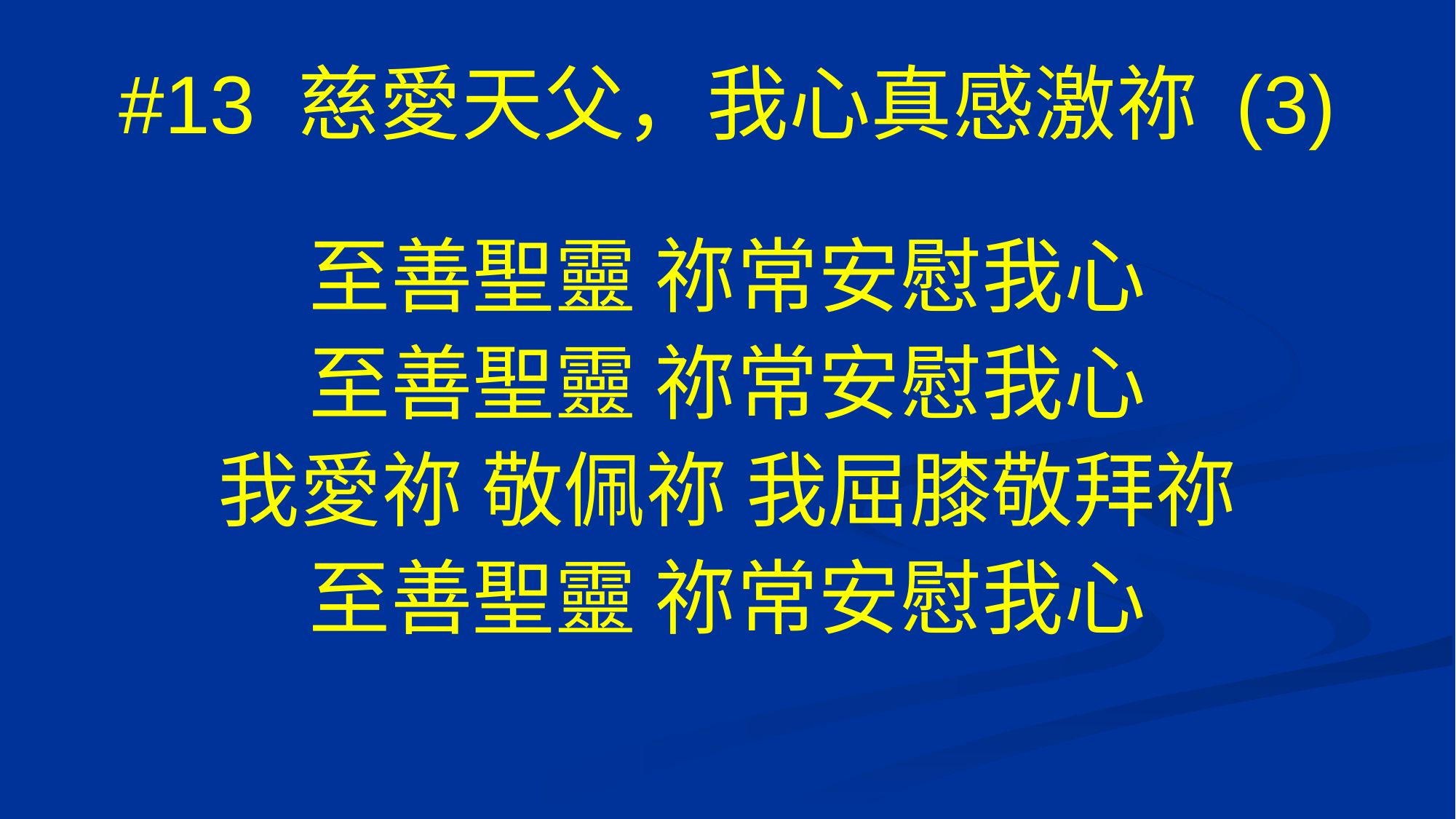

# #13 慈愛天父，我心真感激祢 (3)
至善聖靈 祢常安慰我心
至善聖靈 祢常安慰我心
我愛祢 敬佩祢 我屈膝敬拜祢
至善聖靈 祢常安慰我心